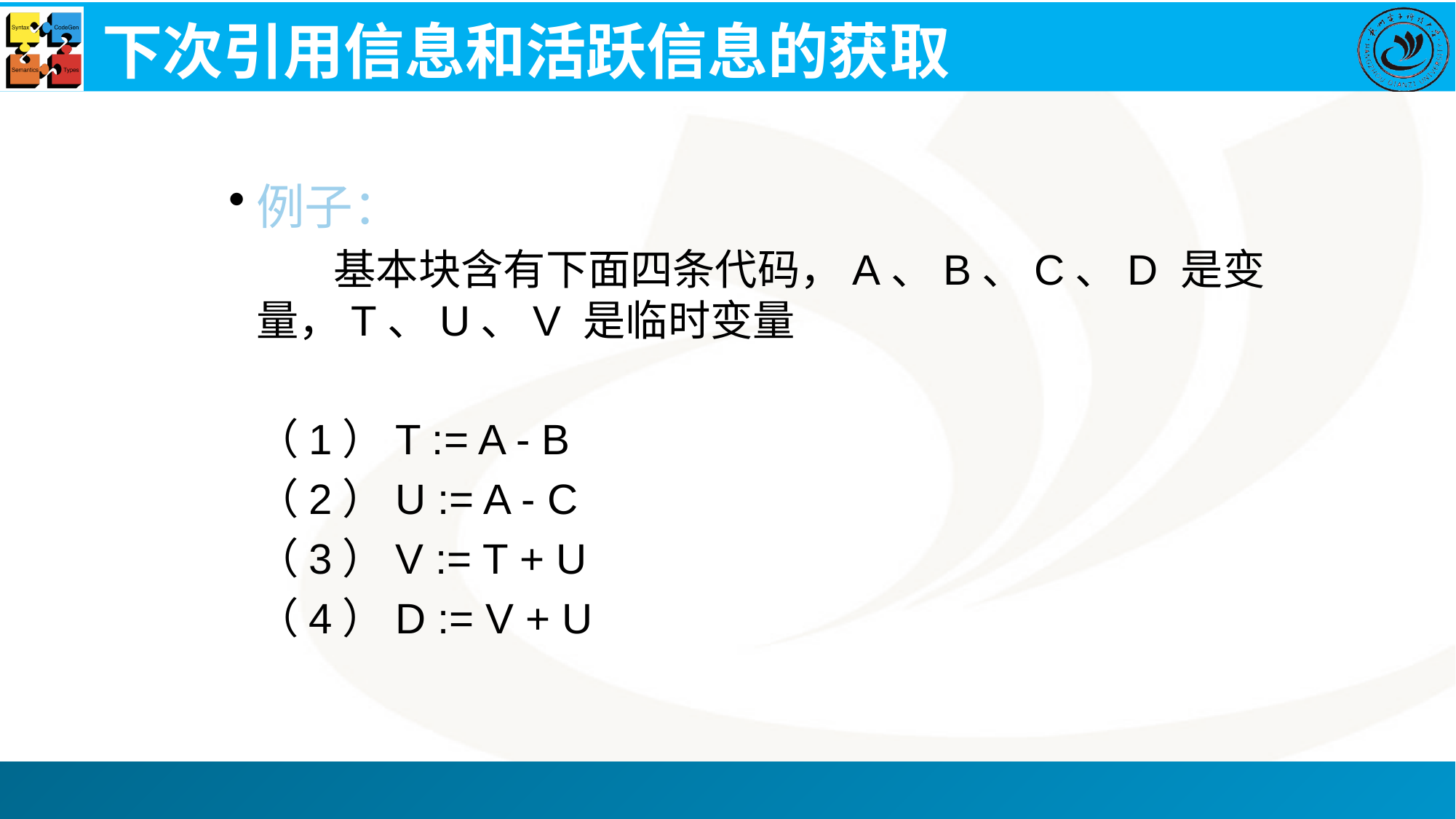

# 下次引用信息和活跃信息的获取
例子：
          基本块含有下面四条代码，A、B、C、D 是变量，T、U、V 是临时变量

	（1）T := A - B
	（2）U := A - C
	（3）V := T + U
	（4）D := V + U
24